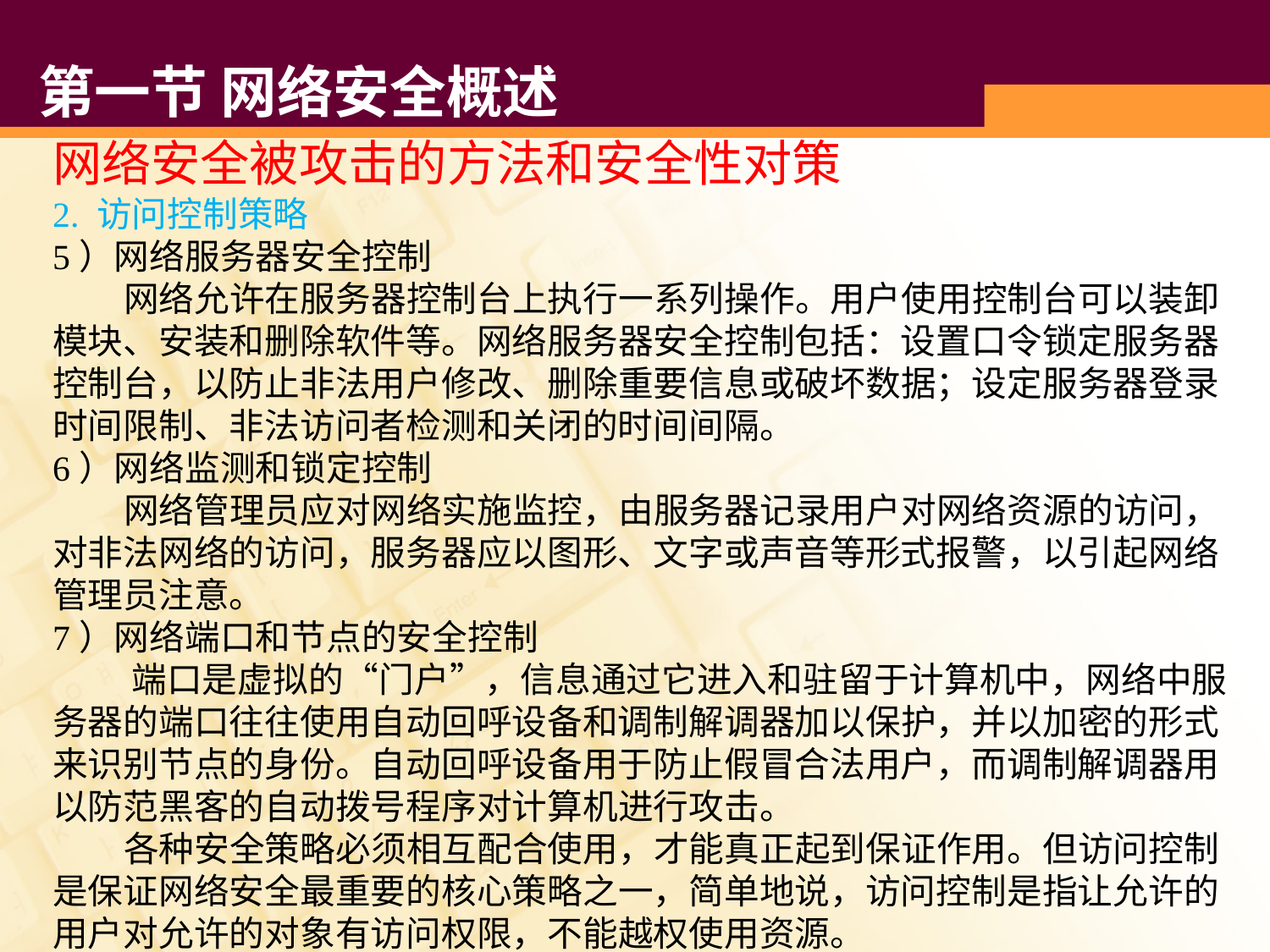

# 第一节 网络安全概述
网络安全被攻击的方法和安全性对策
2. 访问控制策略
5）网络服务器安全控制
        网络允许在服务器控制台上执行一系列操作。用户使用控制台可以装卸模块、安装和删除软件等。网络服务器安全控制包括：设置口令锁定服务器控制台，以防止非法用户修改、删除重要信息或破坏数据；设定服务器登录时间限制、非法访问者检测和关闭的时间间隔。
6）网络监测和锁定控制
        网络管理员应对网络实施监控，由服务器记录用户对网络资源的访问，对非法网络的访问，服务器应以图形、文字或声音等形式报警，以引起网络管理员注意。
7）网络端口和节点的安全控制
         端口是虚拟的“门户”，信息通过它进入和驻留于计算机中，网络中服务器的端口往往使用自动回呼设备和调制解调器加以保护，并以加密的形式来识别节点的身份。自动回呼设备用于防止假冒合法用户，而调制解调器用以防范黑客的自动拨号程序对计算机进行攻击。
        各种安全策略必须相互配合使用，才能真正起到保证作用。但访问控制是保证网络安全最重要的核心策略之一，简单地说，访问控制是指让允许的用户对允许的对象有访问权限，不能越权使用资源。